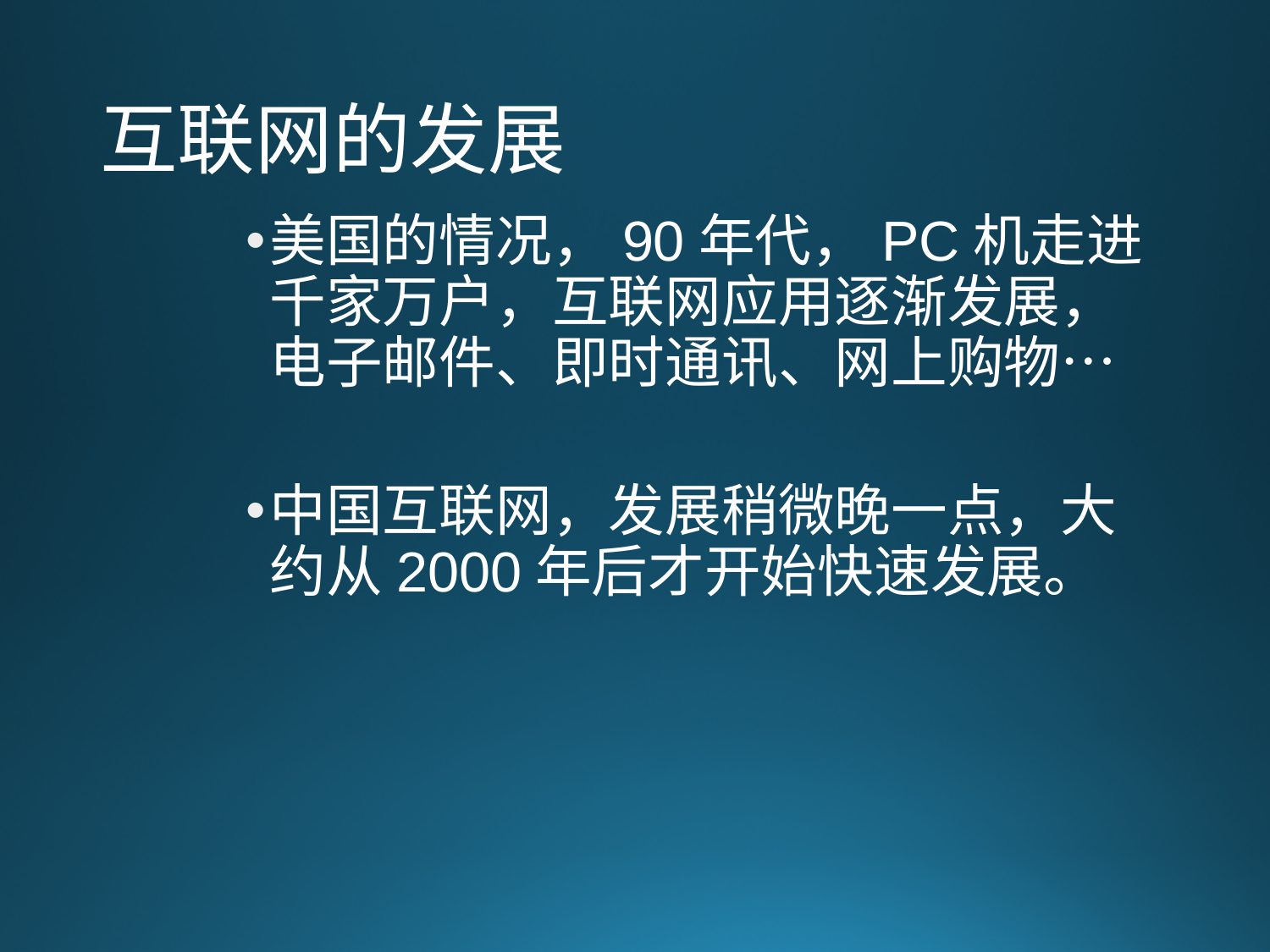

# 互联网的发展
美国的情况，90年代，PC机走进千家万户，互联网应用逐渐发展，电子邮件、即时通讯、网上购物…

中国互联网，发展稍微晚一点，大约从2000年后才开始快速发展。